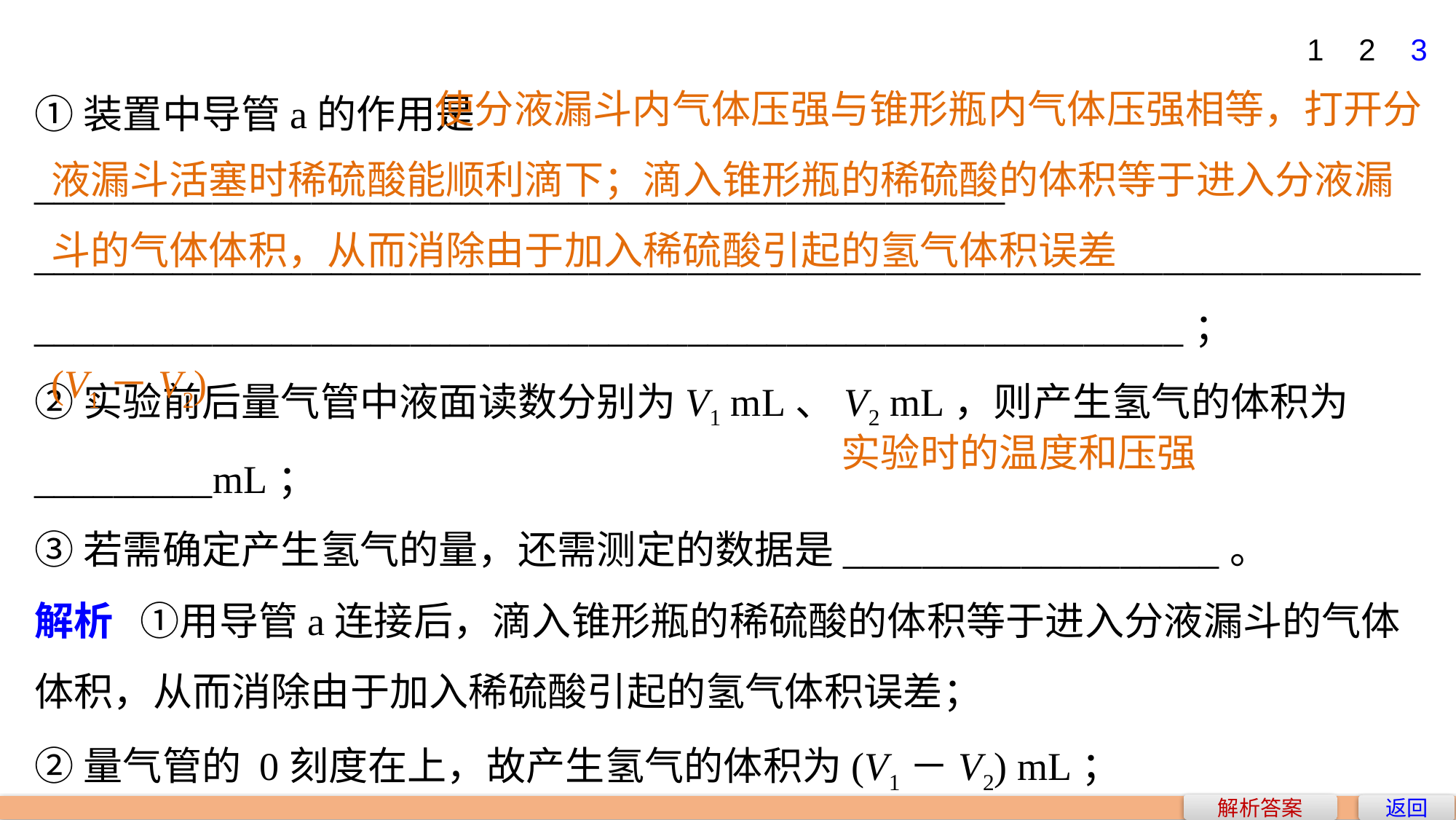

1
2
3
                                          使分液漏斗内气体压强与锥形瓶内气体压强相等，打开分液漏斗活塞时稀硫酸能顺利滴下；滴入锥形瓶的稀硫酸的体积等于进入分液漏斗的气体体积，从而消除由于加入稀硫酸引起的氢气体积误差
①装置中导管a的作用是_________________________________________________
______________________________________________________________________
__________________________________________________________；
②实验前后量气管中液面读数分别为V1 mL、V2 mL，则产生氢气的体积为_________mL；
③若需确定产生氢气的量，还需测定的数据是___________________。
解析   ①用导管a连接后，滴入锥形瓶的稀硫酸的体积等于进入分液漏斗的气体体积，从而消除由于加入稀硫酸引起的氢气体积误差；
②量气管的 0刻度在上，故产生氢气的体积为(V1－V2) mL；
③若需确定产生氢气的量，还需知道实验时的温度和压强。
(V1－V2)
实验时的温度和压强
解析答案
返回